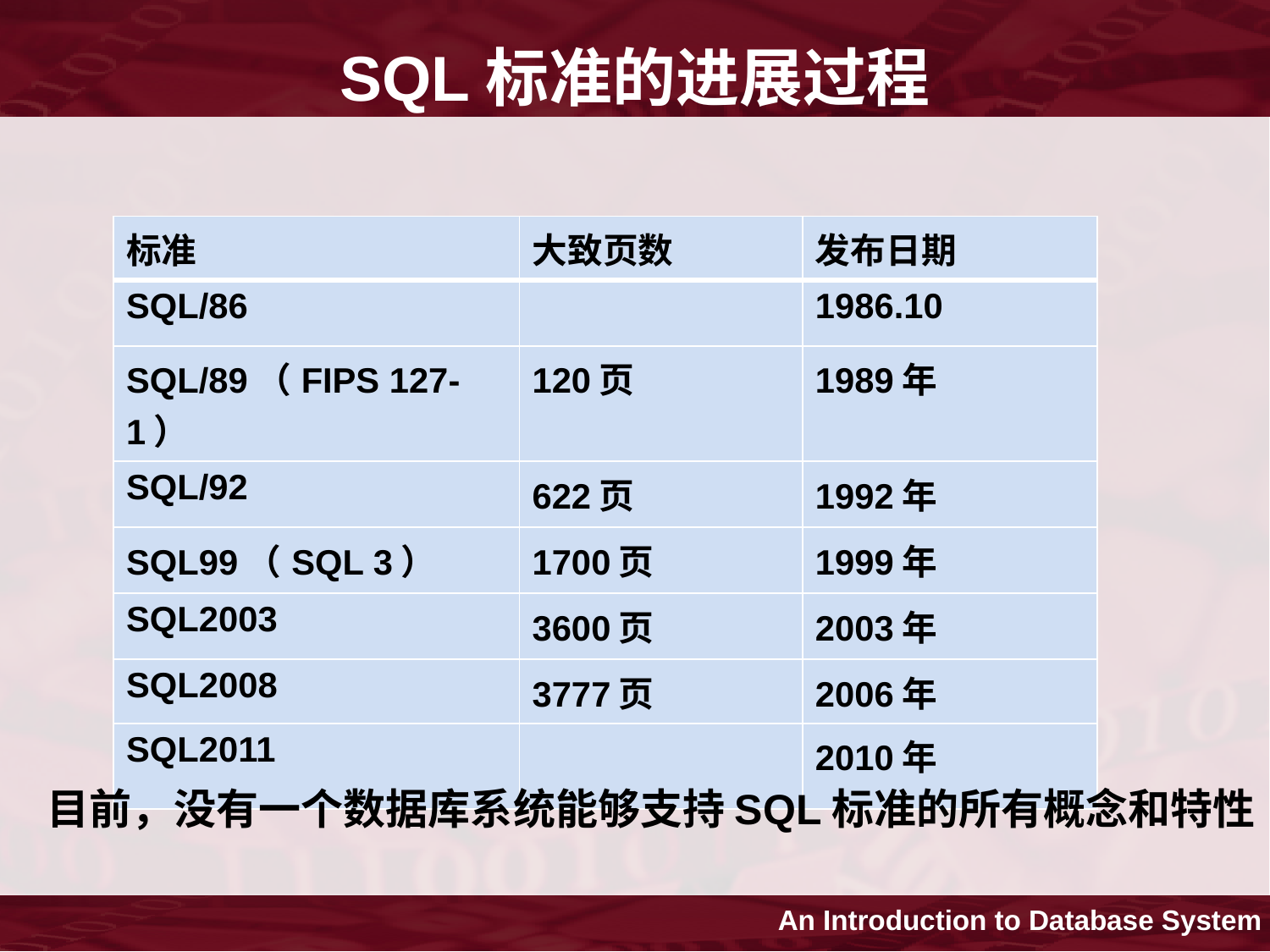

# SQL标准的进展过程
| 标准 | 大致页数 | 发布日期 |
| --- | --- | --- |
| SQL/86 |  | 1986.10 |
| SQL/89（FIPS 127-1） | 120页 | 1989年 |
| SQL/92 | 622页 | 1992年 |
| SQL99（SQL 3） | 1700页 | 1999年 |
| SQL2003 | 3600页 | 2003年 |
| SQL2008 | 3777页 | 2006年 |
| SQL2011 |  | 2010年 |
目前，没有一个数据库系统能够支持SQL标准的所有概念和特性